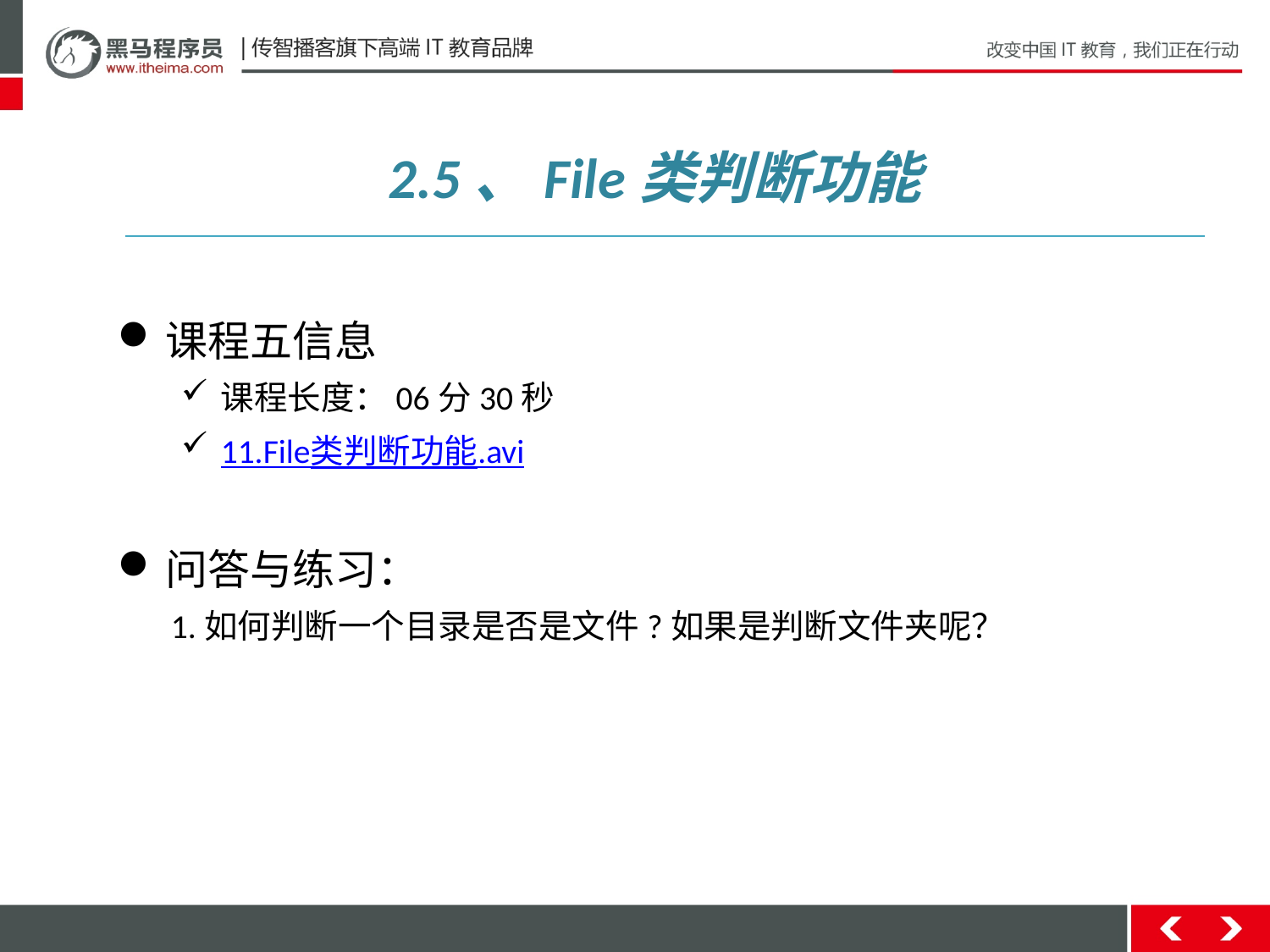

2.5、File类判断功能

课程五信息
课程长度：06分30秒
11.File类判断功能.avi

问答与练习：
       1.如何判断一个目录是否是文件?如果是判断文件夹呢？